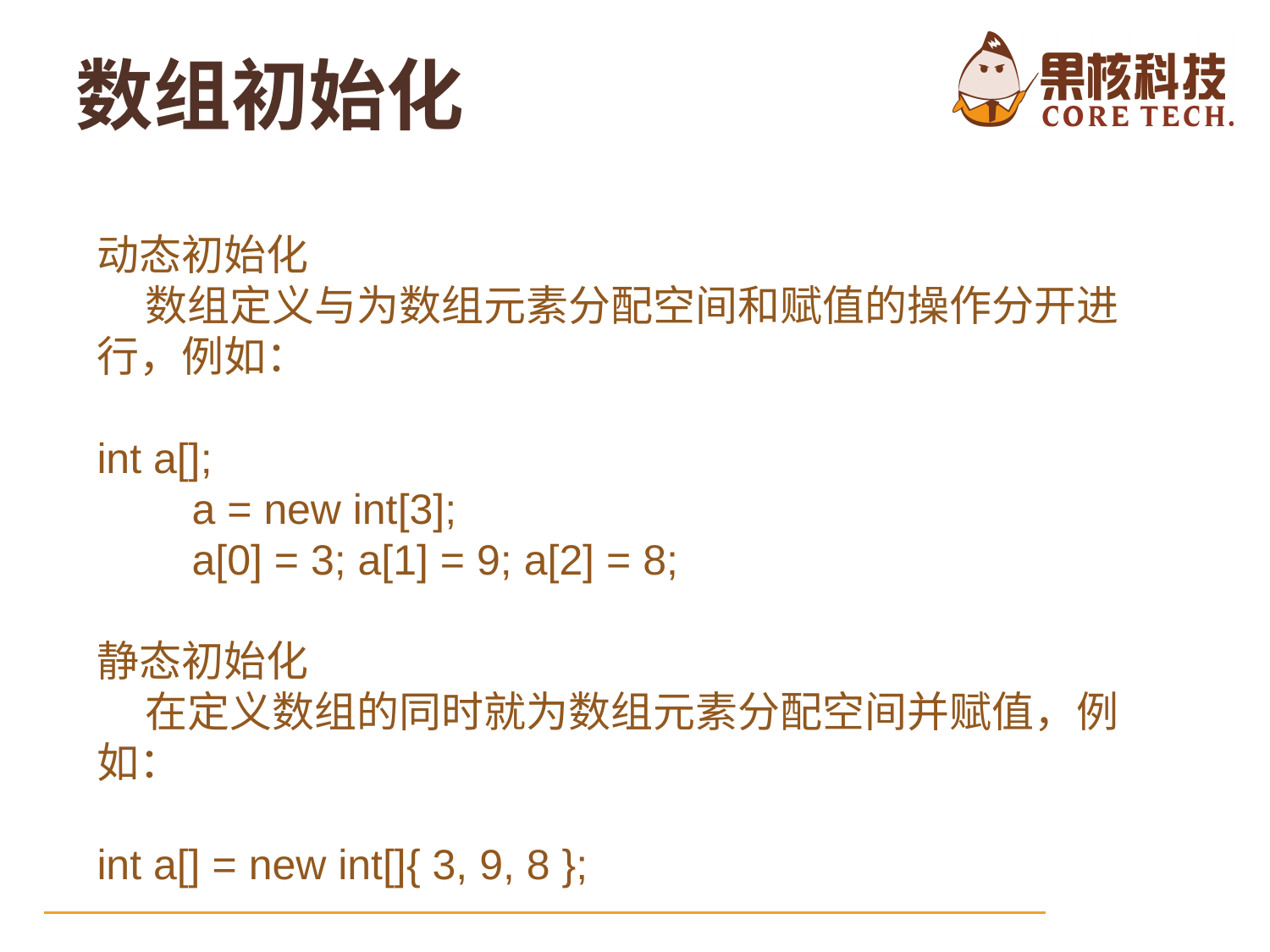

数组初始化
动态初始化
    数组定义与为数组元素分配空间和赋值的操作分开进行，例如：

int a[];
        a = new int[3];
        a[0] = 3; a[1] = 9; a[2] = 8;

静态初始化
    在定义数组的同时就为数组元素分配空间并赋值，例如：

int a[] = new int[]{ 3, 9, 8 };